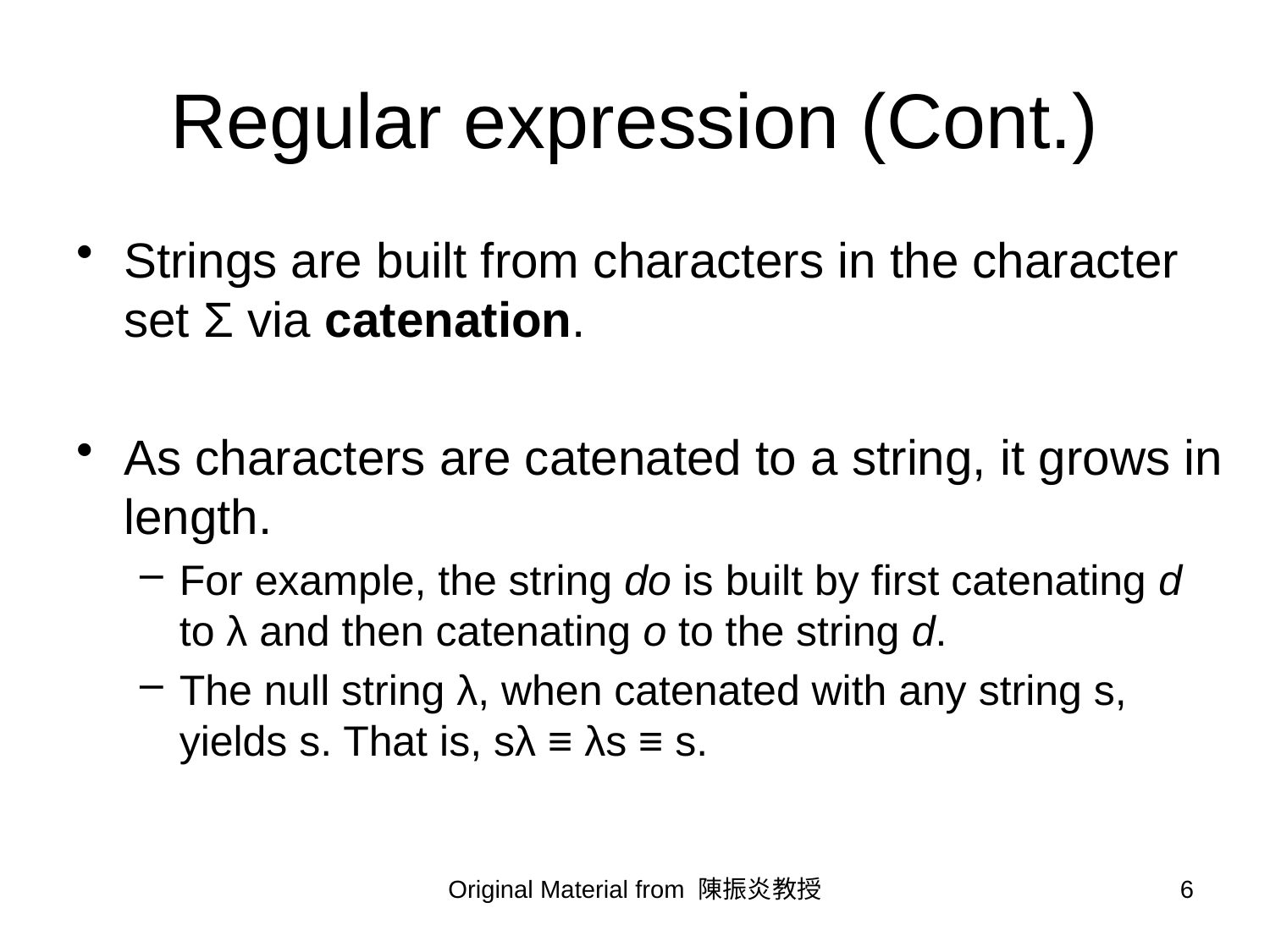

# Regular expression (Cont.)
Strings are built from characters in the character set Σ via catenation.

As characters are catenated to a string, it grows in length.
For example, the string do is built by first catenating d to λ and then catenating o to the string d.
The null string λ, when catenated with any string s, yields s. That is, sλ ≡ λs ≡ s.
Original Material from 陳振炎教授
6